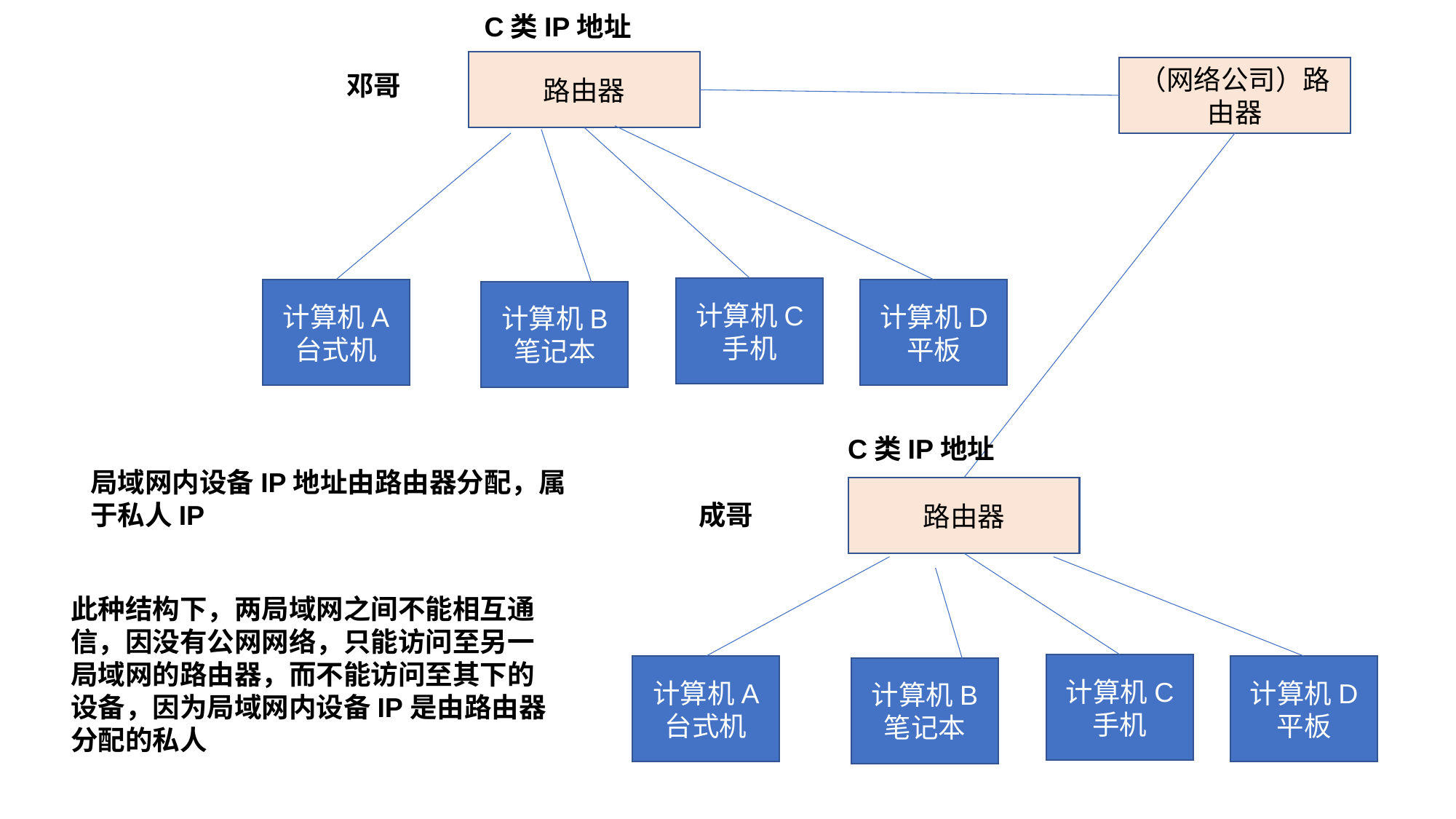

C类IP地址
路由器
（网络公司）路由器
邓哥
计算机C
手机
计算机A
台式机
计算机D
平板
计算机B
笔记本
C类IP地址
局域网内设备IP地址由路由器分配，属于私人IP
路由器
成哥
此种结构下，两局域网之间不能相互通信，因没有公网网络，只能访问至另一局域网的路由器，而不能访问至其下的设备，因为局域网内设备IP是由路由器分配的私人
计算机C
手机
计算机A
台式机
计算机D
平板
计算机B
笔记本